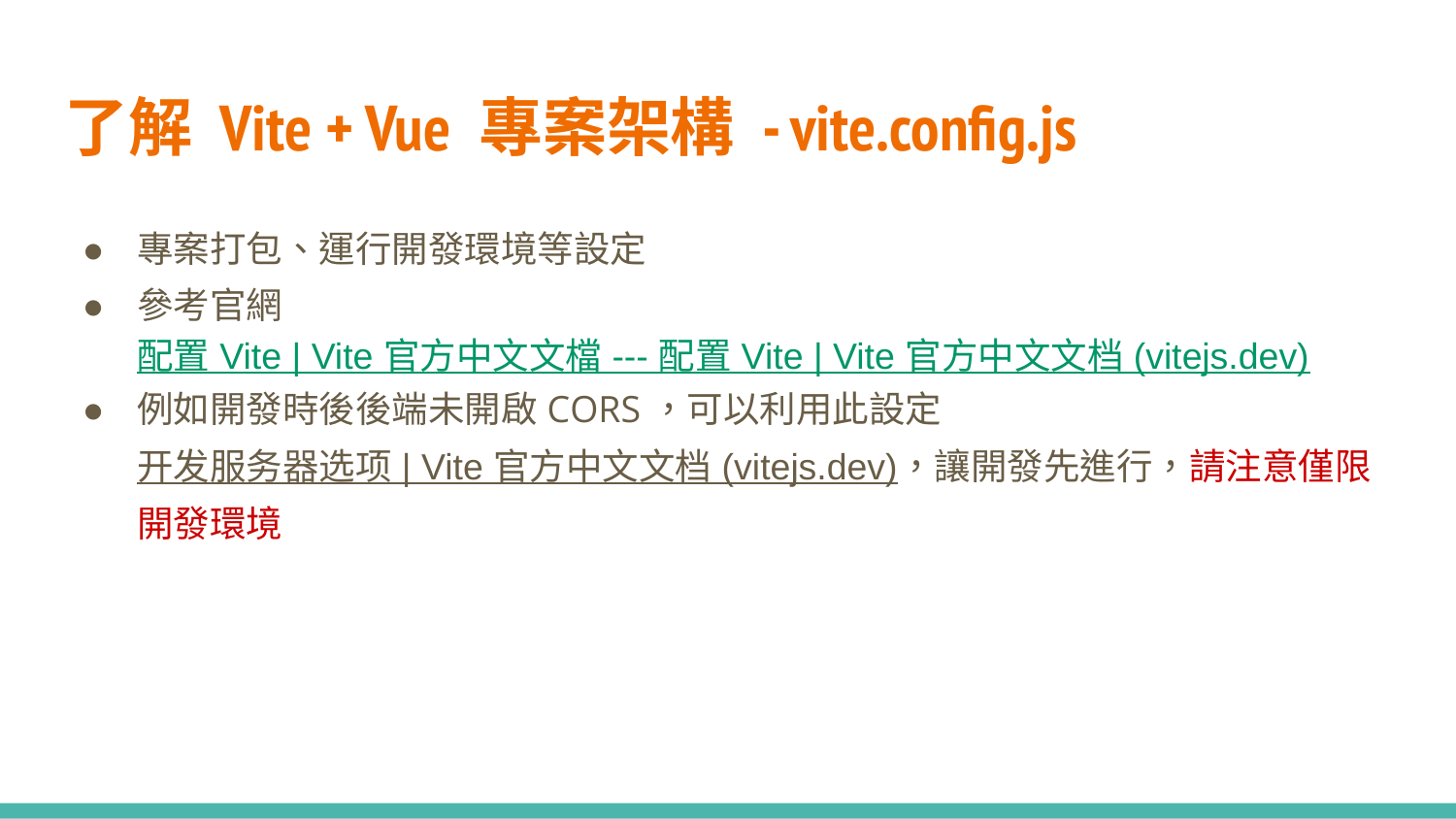

# 了解 Vite + Vue 專案架構 - vite.config.js
專案打包、運行開發環境等設定
參考官網 配置 Vite | Vite 官方中文文檔 --- 配置 Vite | Vite 官方中文文档 (vitejs.dev)
例如開發時後後端未開啟CORS，可以利用此設定开发服务器选项 | Vite 官方中文文档 (vitejs.dev)，讓開發先進行，請注意僅限開發環境